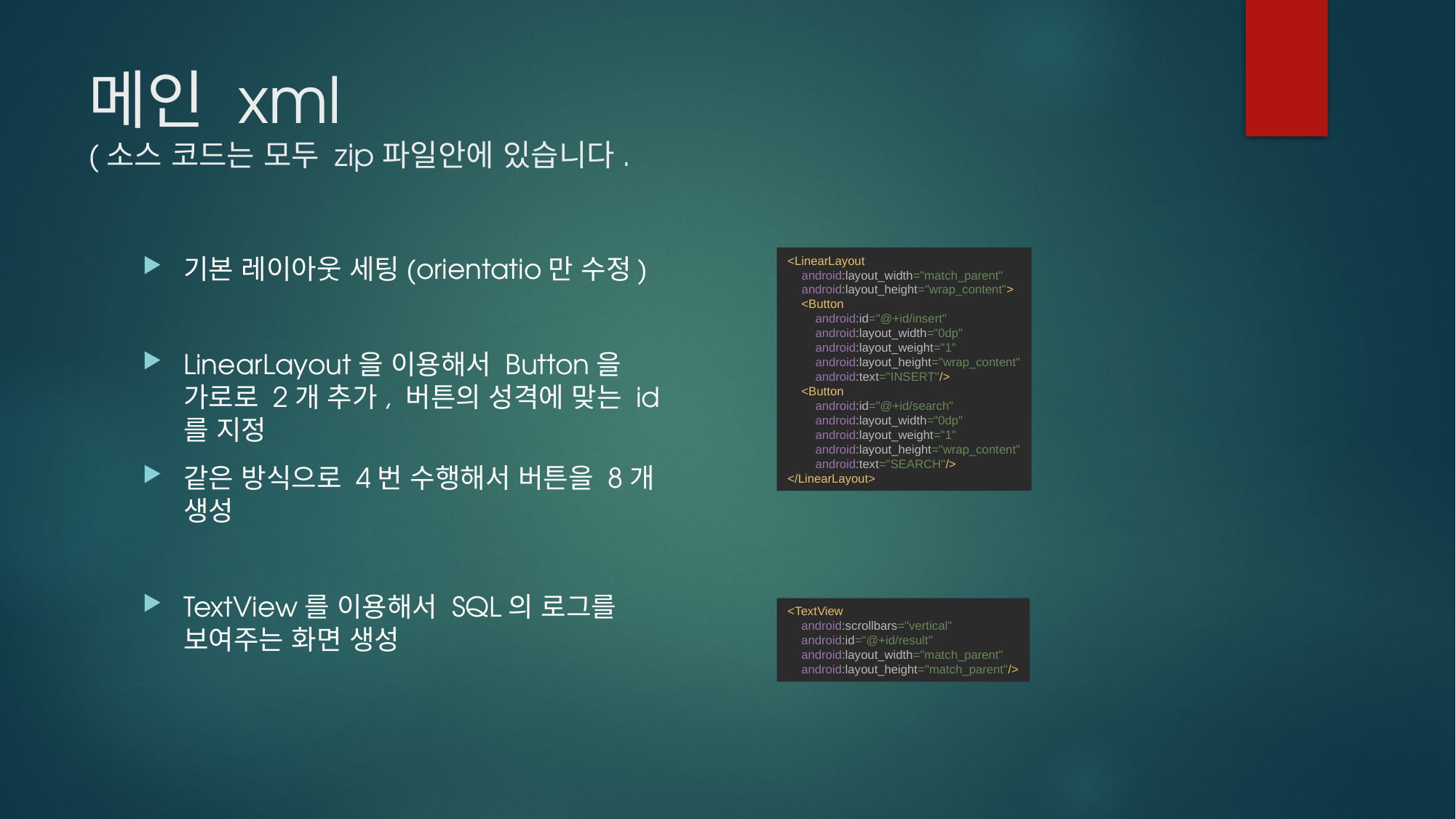

# 메인 xml (소스 코드는 모두 zip파일안에 있습니다.
기본 레이아웃 세팅(orientatio만 수정)

LinearLayout을 이용해서 Button을 가로로 2개 추가, 버튼의 성격에 맞는 id를 지정
같은 방식으로 4번 수행해서 버튼을 8개 생성

TextView를 이용해서 SQL의 로그를 보여주는 화면 생성
<LinearLayout
    android:layout_width="match_parent"
    android:layout_height="wrap_content">
    <Button
        android:id="@+id/insert"
        android:layout_width="0dp"
        android:layout_weight="1"
        android:layout_height="wrap_content"
        android:text="INSERT"/>
    <Button
        android:id="@+id/search"
        android:layout_width="0dp"
        android:layout_weight="1"
        android:layout_height="wrap_content"
        android:text="SEARCH"/>
</LinearLayout>
<TextView
    android:scrollbars="vertical"
    android:id="@+id/result"
    android:layout_width="match_parent"
    android:layout_height="match_parent"/>